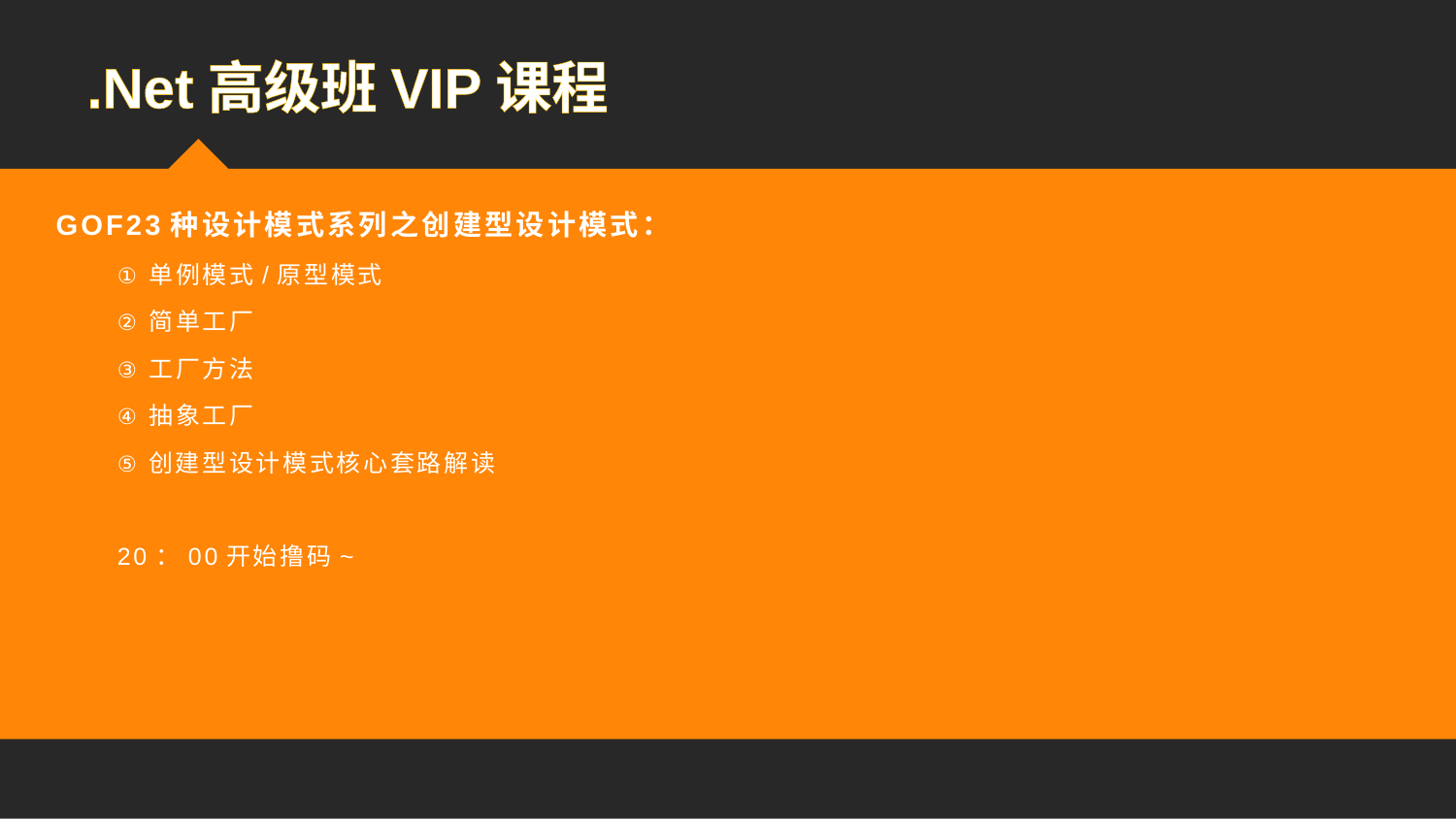

.Net高级班VIP课程

GOF23种设计模式系列之创建型设计模式：
单例模式/原型模式
简单工厂
工厂方法
抽象工厂
创建型设计模式核心套路解读

20：00开始撸码~